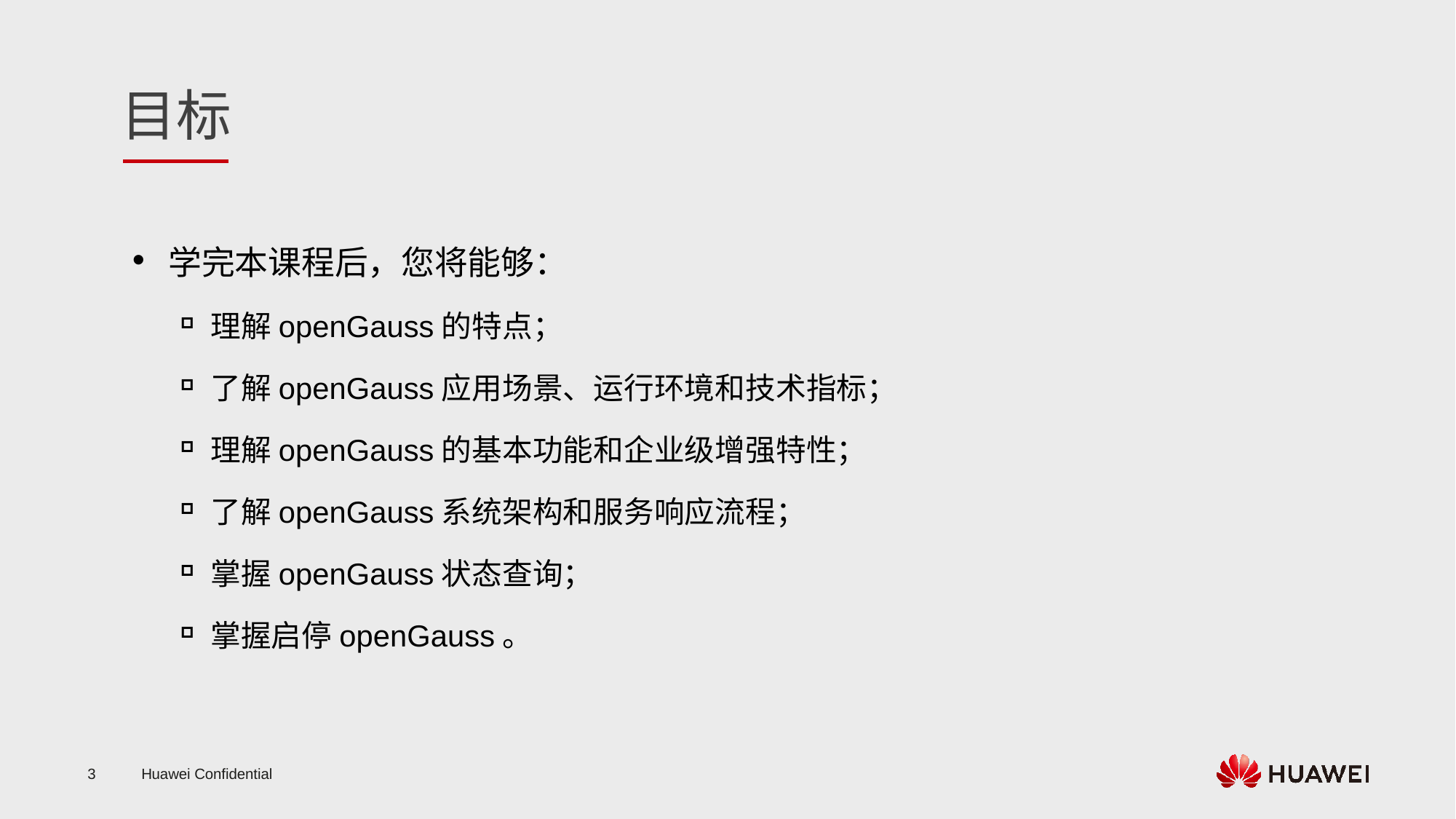

学完本课程后，您将能够：
理解openGauss的特点；
了解openGauss应用场景、运行环境和技术指标；
理解openGauss的基本功能和企业级增强特性；
了解openGauss系统架构和服务响应流程；
掌握openGauss状态查询；
掌握启停openGauss。